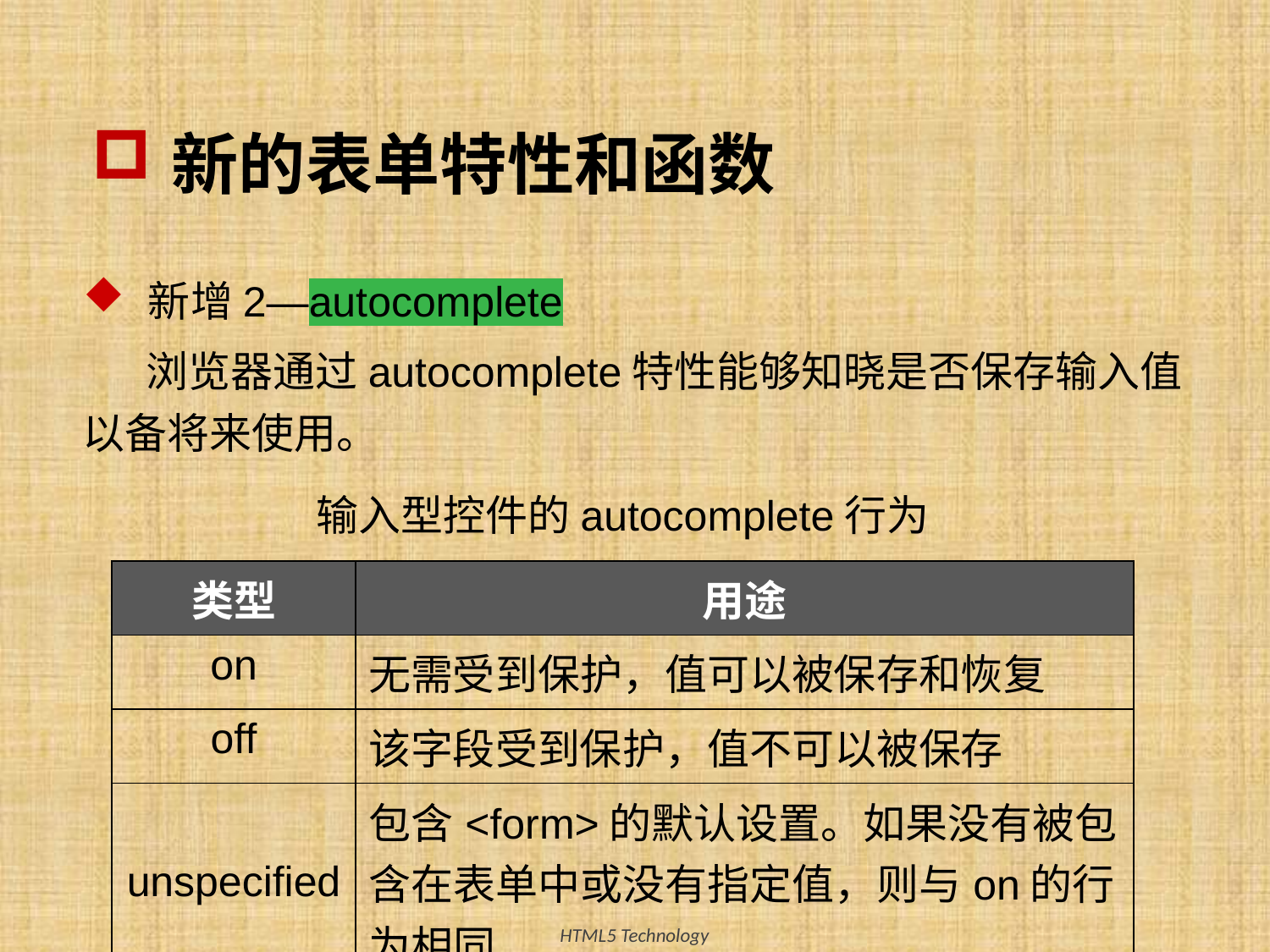

# 新的表单特性和函数
新增2—autocomplete
浏览器通过autocomplete特性能够知晓是否保存输入值以备将来使用。
输入型控件的autocomplete行为
| 类型 | 用途 |
| --- | --- |
| on | 无需受到保护，值可以被保存和恢复 |
| off | 该字段受到保护，值不可以被保存 |
| unspecified | 包含<form>的默认设置。如果没有被包含在表单中或没有指定值，则与on的行为相同 |
38
HTML5 Technology